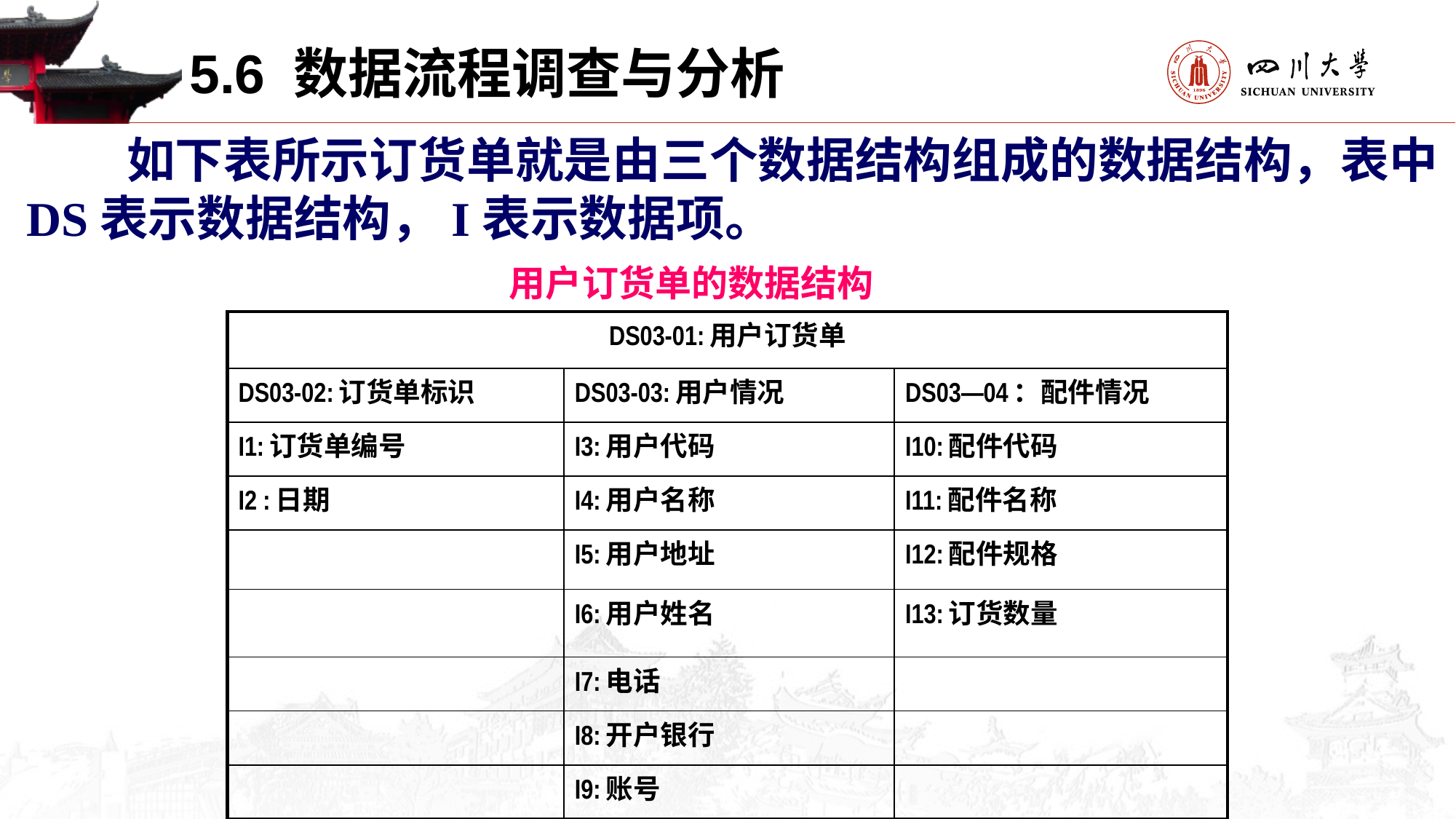

5.6 数据流程调查与分析

        如下表所示订货单就是由三个数据结构组成的数据结构，表中DS表示数据结构，I表示数据项。
用户订货单的数据结构
| DS03-01:用户订货单 |  |  |
| --- | --- | --- |
| DS03-02:订货单标识 | DS03-03:用户情况 | DS03—04：配件情况 |
| I1:订货单编号 | I3:用户代码 | I10:配件代码 |
| I2 :日期 | I4:用户名称 | I11:配件名称 |
|  | I5:用户地址 | I12:配件规格 |
|  | I6:用户姓名 | I13:订货数量 |
|  | I7:电话 |  |
|  | I8:开户银行 |  |
|  | I9:账号 |  |